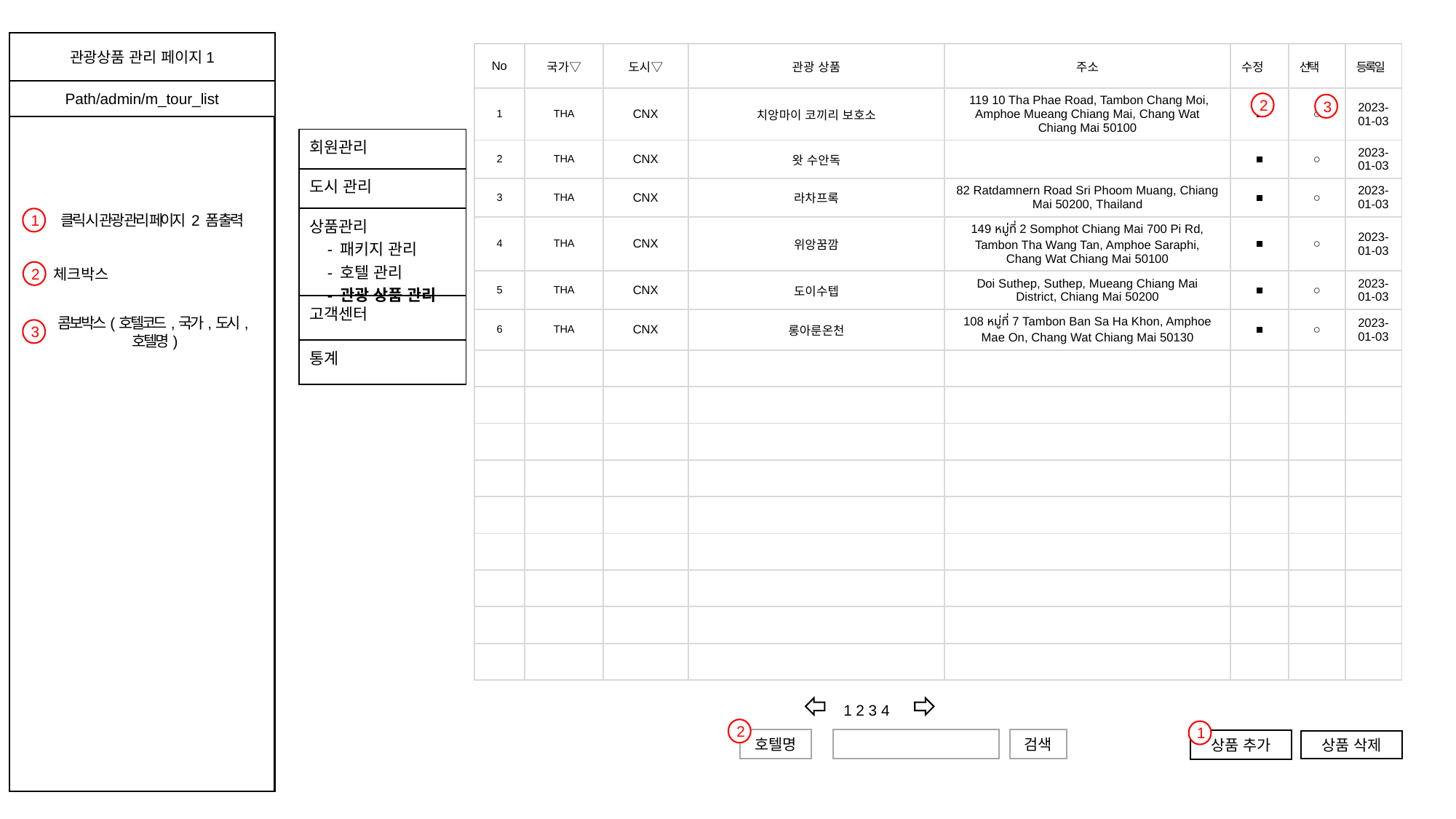

관광상품 관리 페이지1
| No | 국가▽ | 도시▽ | 관광 상품 | 주소 | 수정 | 선택 | 등록일 |
| --- | --- | --- | --- | --- | --- | --- | --- |
| 1 | THA | CNX | 치앙마이 코끼리 보호소 | 119 10 Tha Phae Road, Tambon Chang Moi, Amphoe Mueang Chiang Mai, Chang Wat Chiang Mai 50100 | ■ | ○ | 2023-01-03 |
| 2 | THA | CNX | 왓 수안독 |  | ■ | ○ | 2023-01-03 |
| 3 | THA | CNX | 라차프록 | 82 Ratdamnern Road Sri Phoom Muang, Chiang Mai 50200, Thailand | ■ | ○ | 2023-01-03 |
| 4 | THA | CNX | 위앙꿈깜 | 149 หมู่ที่ 2 Somphot Chiang Mai 700 Pi Rd, Tambon Tha Wang Tan, Amphoe Saraphi, Chang Wat Chiang Mai 50100 | ■ | ○ | 2023-01-03 |
| 5 | THA | CNX | 도이수텝 | Doi Suthep, Suthep, Mueang Chiang Mai District, Chiang Mai 50200 | ■ | ○ | 2023-01-03 |
| 6 | THA | CNX | 롱아룬온천 | 108 หมู่ที่ 7 Tambon Ban Sa Ha Khon, Amphoe Mae On, Chang Wat Chiang Mai 50130 | ■ | ○ | 2023-01-03 |
|  |  |  |  |  |  |  |  |
|  |  |  |  |  |  |  |  |
|  |  |  |  |  |  |  |  |
|  |  |  |  |  |  |  |  |
|  |  |  |  |  |  |  |  |
|  |  |  |  |  |  |  |  |
|  |  |  |  |  |  |  |  |
|  |  |  |  |  |  |  |  |
|  |  |  |  |  |  |  |  |
Path/admin/m_tour_list
2
3

| 회원관리 |
| --- |
| 도시 관리 |
| 상품관리 - 패키지 관리 - 호텔 관리 - 관광 상품 관리 |
| 고객센터 |
| 통계 |
클릭 시 관광 관리 페이지 2 폼 출력
1
체크박스
2
콤보박스(호텔코드,국가,도시,호텔명)
3
1 2 3 4

2
1
검색
호텔명

상품 추가
상품 삭제